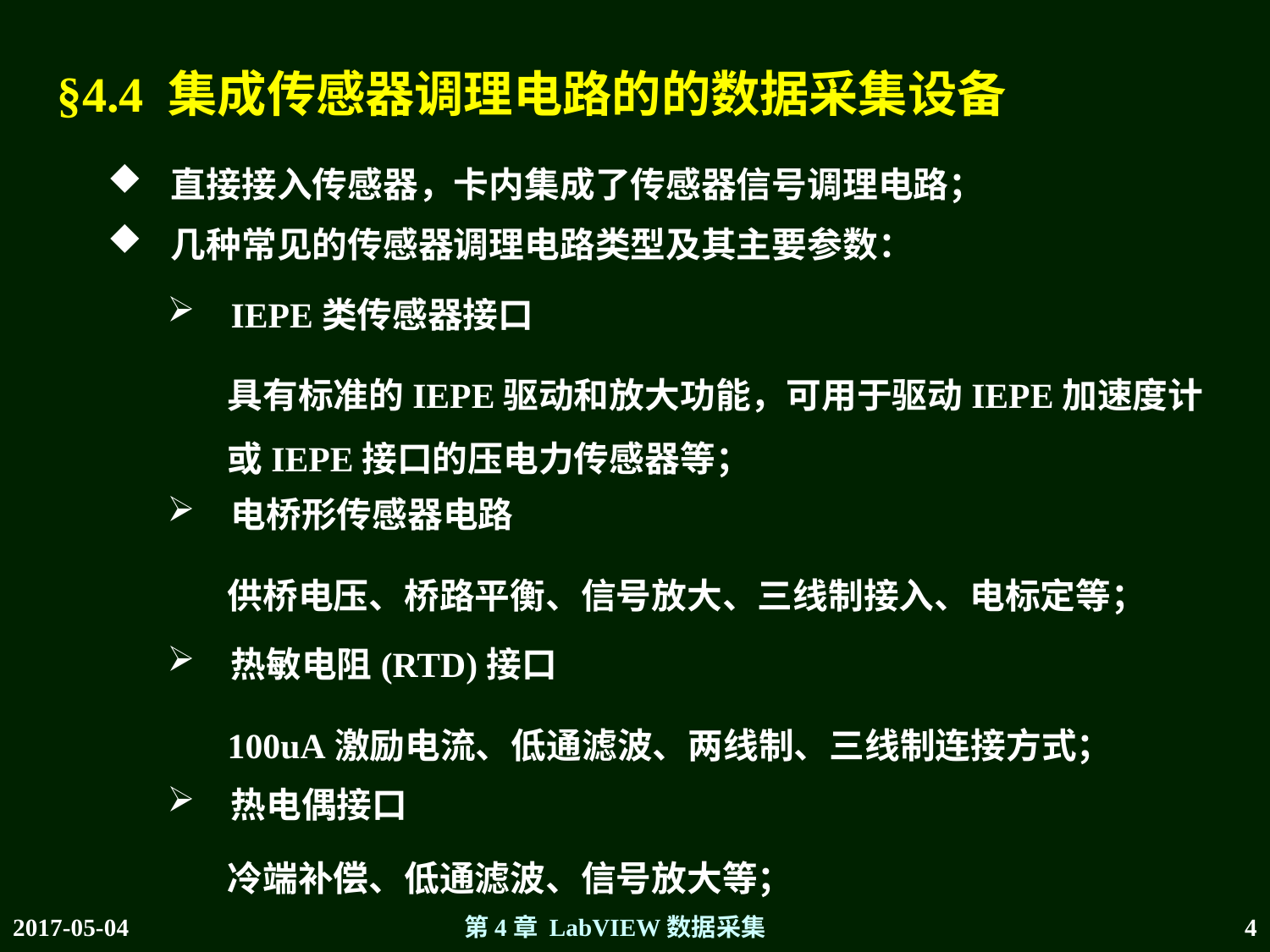

§4.4 集成传感器调理电路的的数据采集设备
直接接入传感器，卡内集成了传感器信号调理电路；
几种常见的传感器调理电路类型及其主要参数：
IEPE类传感器接口
具有标准的IEPE驱动和放大功能，可用于驱动IEPE加速度计或IEPE接口的压电力传感器等；
电桥形传感器电路
供桥电压、桥路平衡、信号放大、三线制接入、电标定等；
热敏电阻(RTD)接口
100uA激励电流、低通滤波、两线制、三线制连接方式；
热电偶接口
冷端补偿、低通滤波、信号放大等；
第4章 LabVIEW数据采集
4
2017-05-04